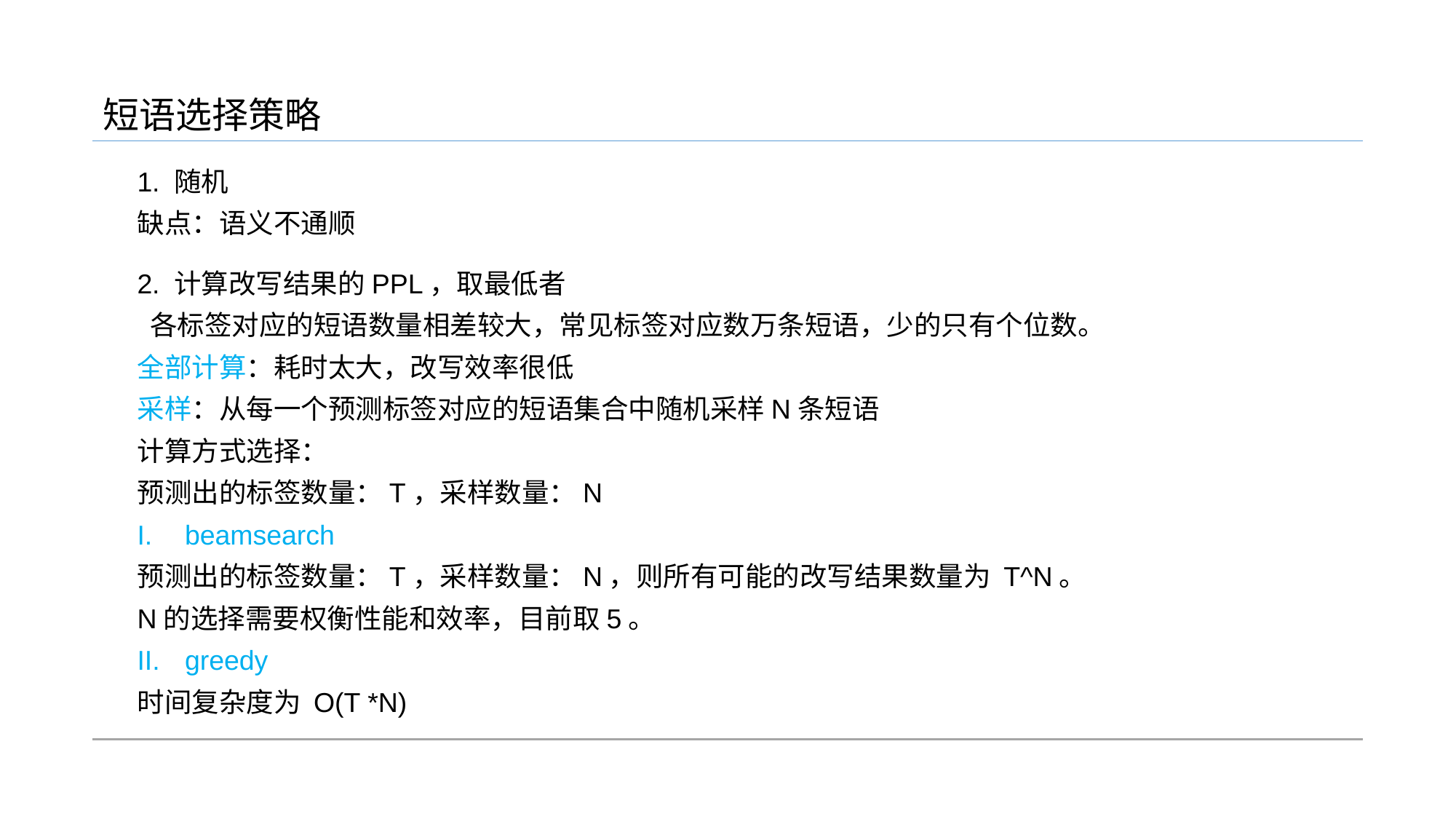

短语选择策略
1. 随机
缺点：语义不通顺
2. 计算改写结果的PPL，取最低者
 各标签对应的短语数量相差较大，常见标签对应数万条短语，少的只有个位数。
全部计算：耗时太大，改写效率很低
采样：从每一个预测标签对应的短语集合中随机采样N条短语
计算方式选择：
预测出的标签数量：T，采样数量：N
beamsearch
预测出的标签数量：T，采样数量：N，则所有可能的改写结果数量为 T^N。
N的选择需要权衡性能和效率，目前取5。
greedy
时间复杂度为 O(T *N)